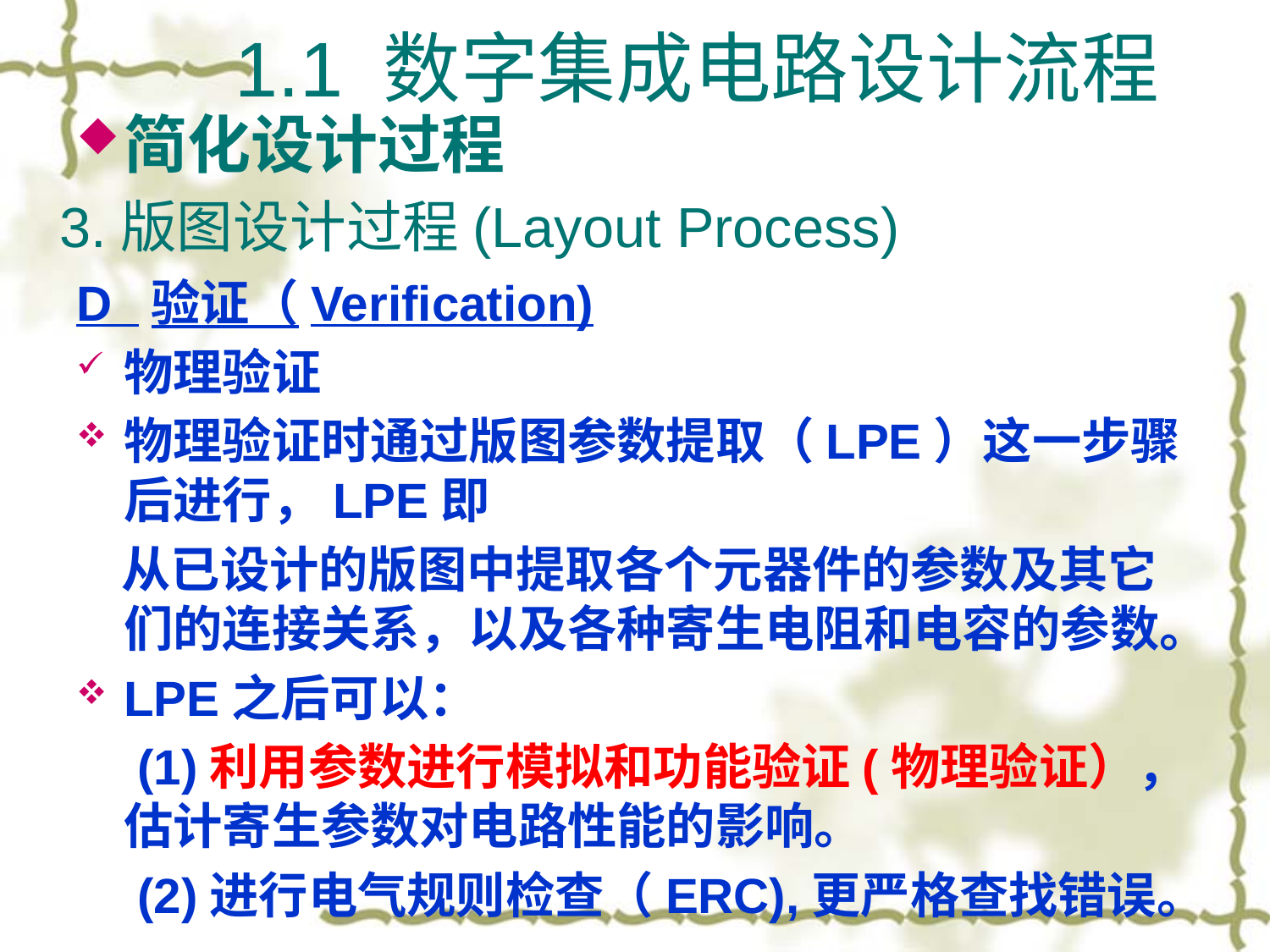

1.1 数字集成电路设计流程
简化设计过程

3.版图设计过程(Layout Process)
D  验证（Verification)
物理验证
物理验证时通过版图参数提取（LPE）这一步骤后进行，LPE即
   从已设计的版图中提取各个元器件的参数及其它们的连接关系，以及各种寄生电阻和电容的参数。
LPE之后可以：
　(1)利用参数进行模拟和功能验证(物理验证），估计寄生参数对电路性能的影响。
　(2)进行电气规则检查（ERC),更严格查找错误。

22